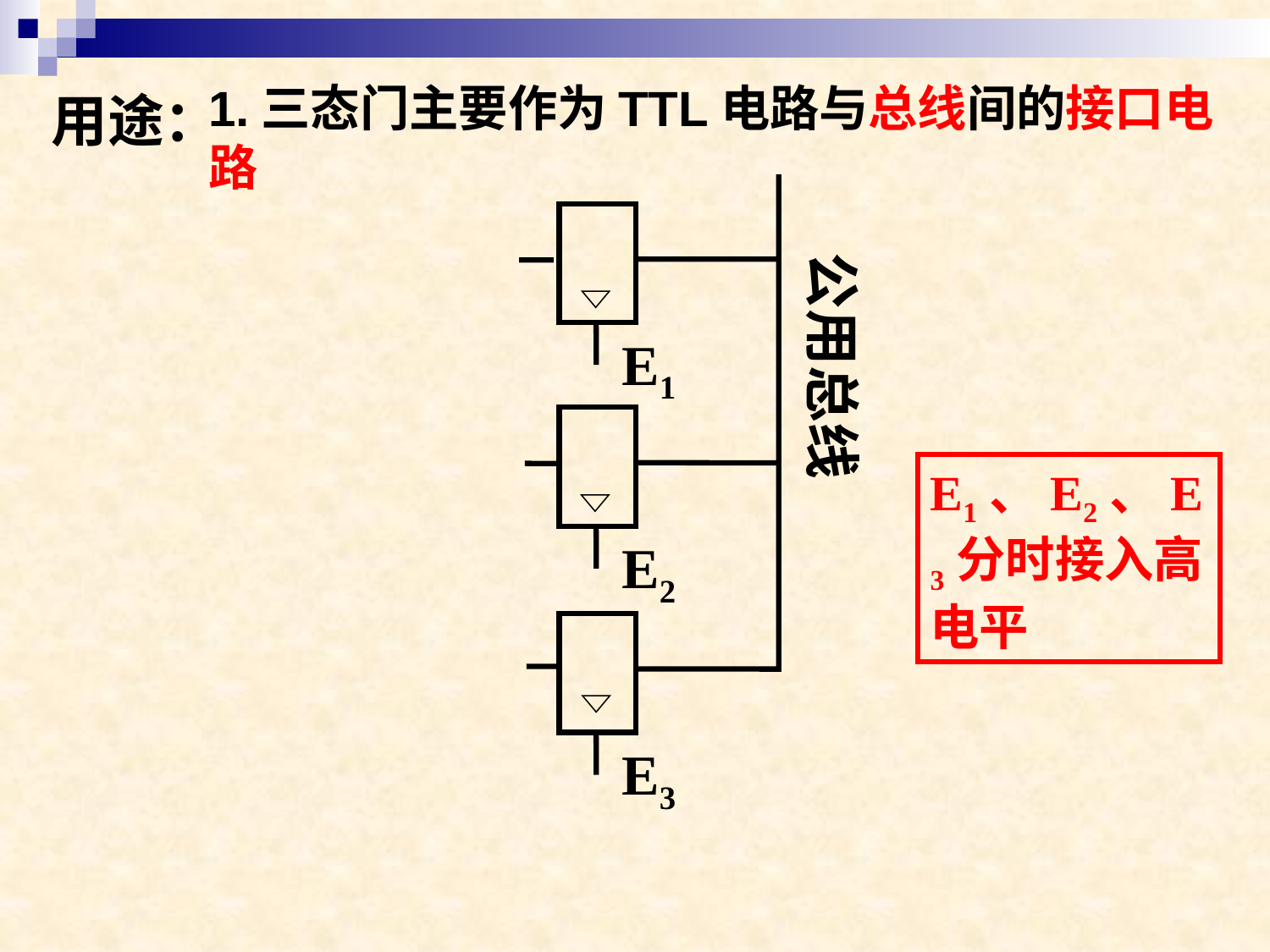

1.三态门主要作为TTL电路与总线间的接口电路
用途：

公用总线

E1

E2

E3
E1、E2、E3分时接入高电平